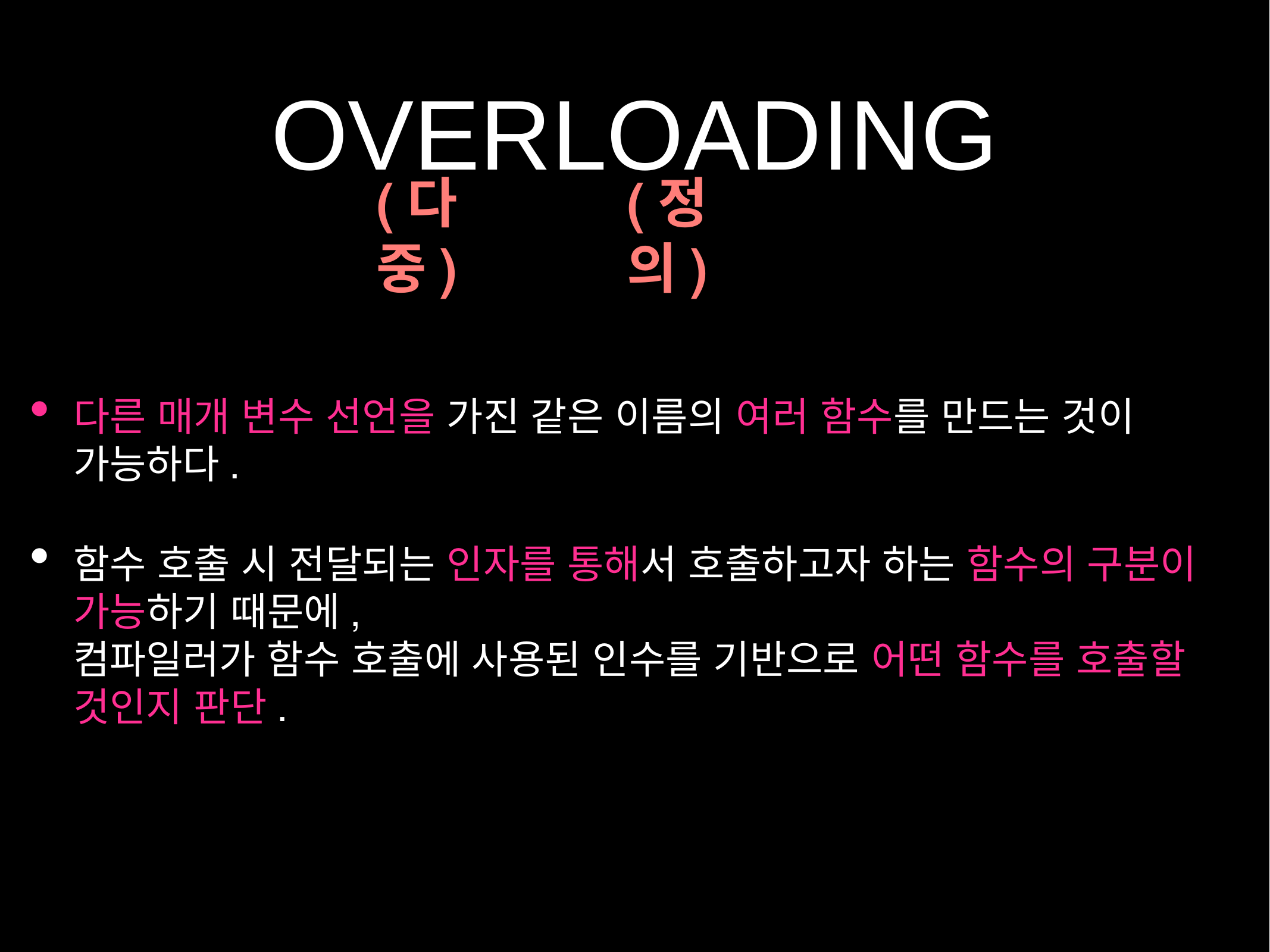

# OVERLOADING
(다중)
(정의)
다른 매개 변수 선언을 가진 같은 이름의 여러 함수를 만드는 것이 가능하다.
함수 호출 시 전달되는 인자를 통해서 호출하고자 하는 함수의 구분이 가능하기 때문에,
컴파일러가 함수 호출에 사용된 인수를 기반으로 어떤 함수를 호출할 것인지 판단.